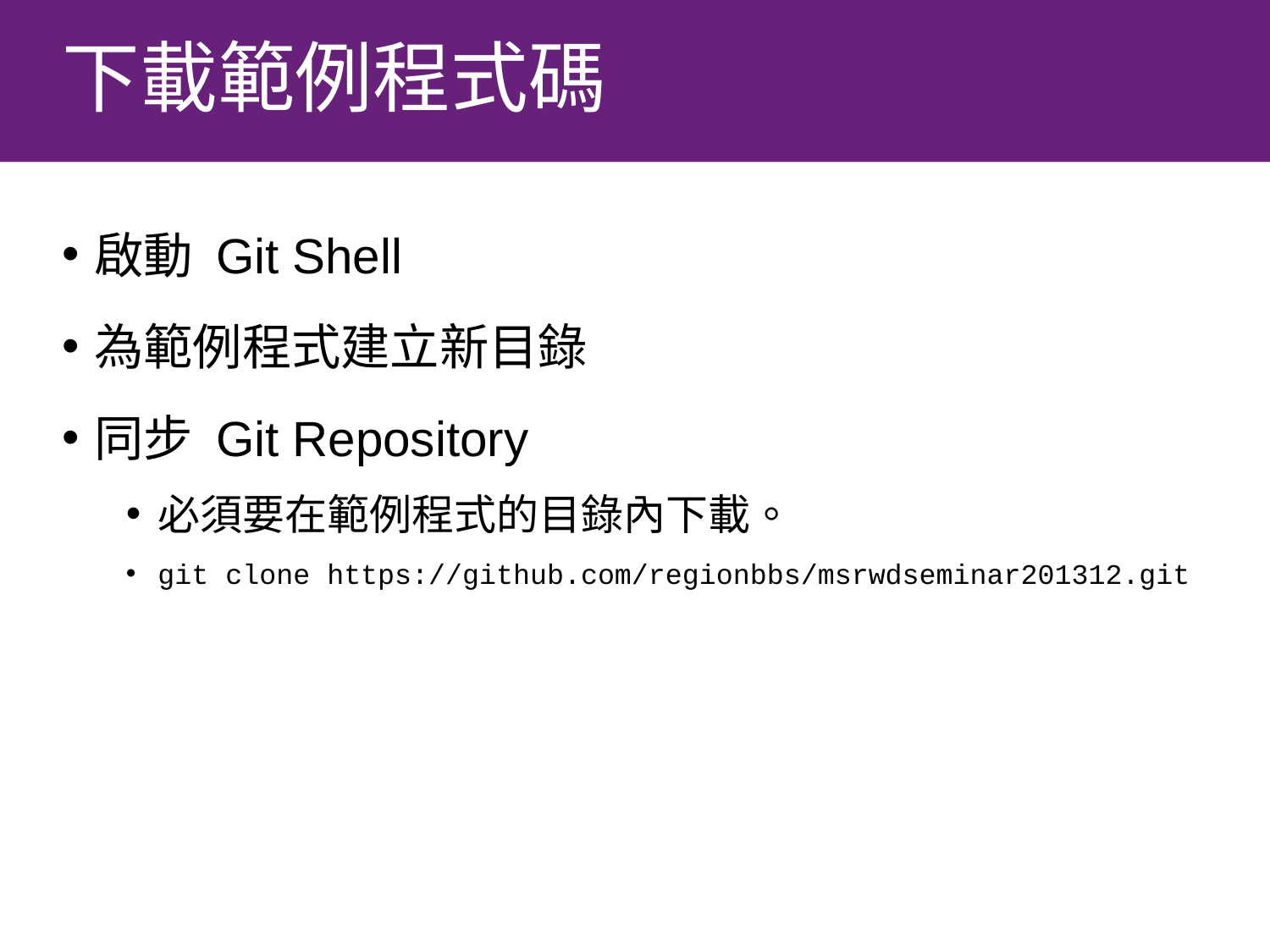

# 下載範例程式碼
啟動 Git Shell
為範例程式建立新目錄
同步 Git Repository
必須要在範例程式的目錄內下載。
git clone https://github.com/regionbbs/msrwdseminar201312.git